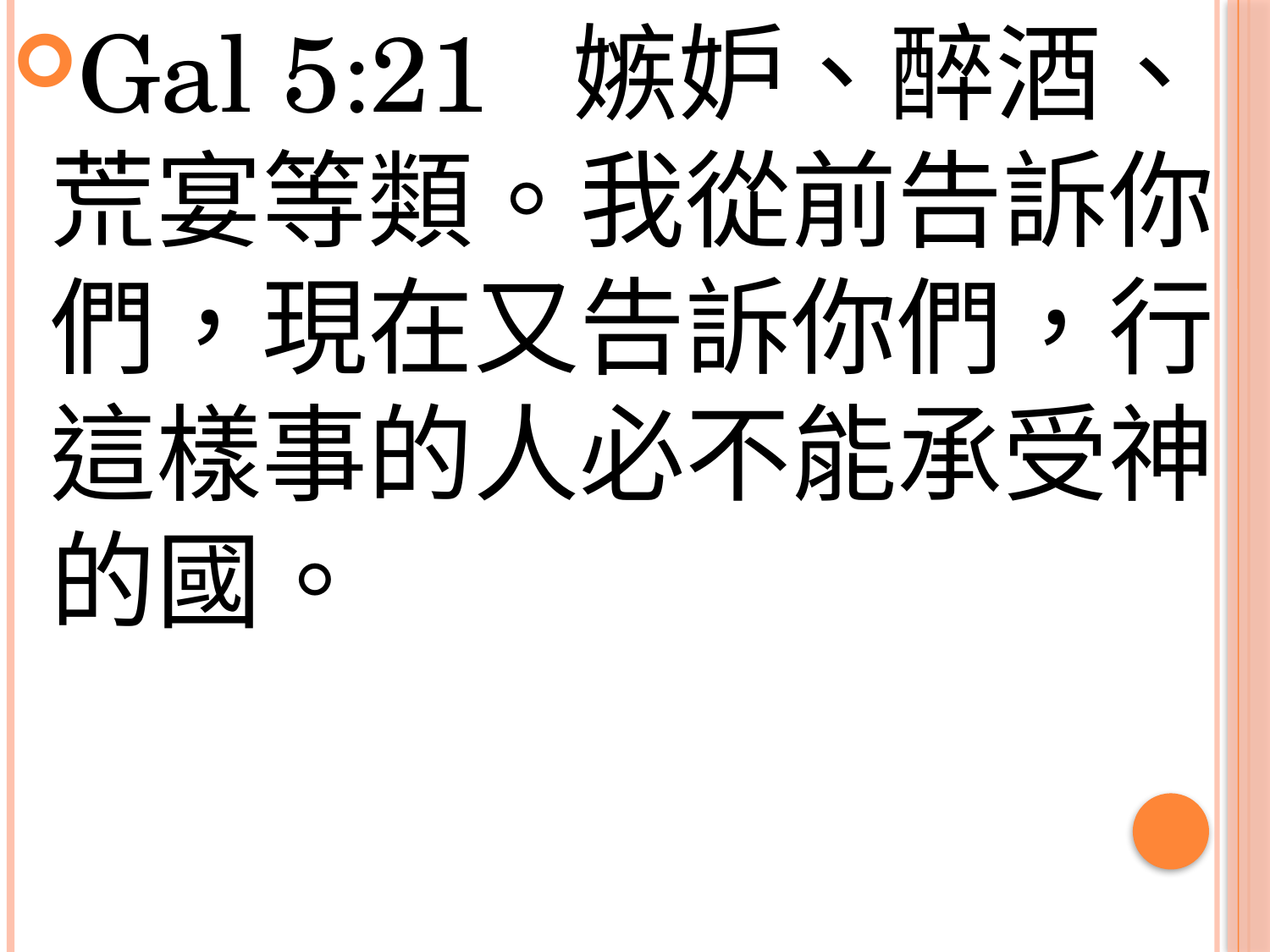

Gal 5:21  嫉妒、醉酒、荒宴等類。我從前告訴你們，現在又告訴你們，行這樣事的人必不能承受神的國。